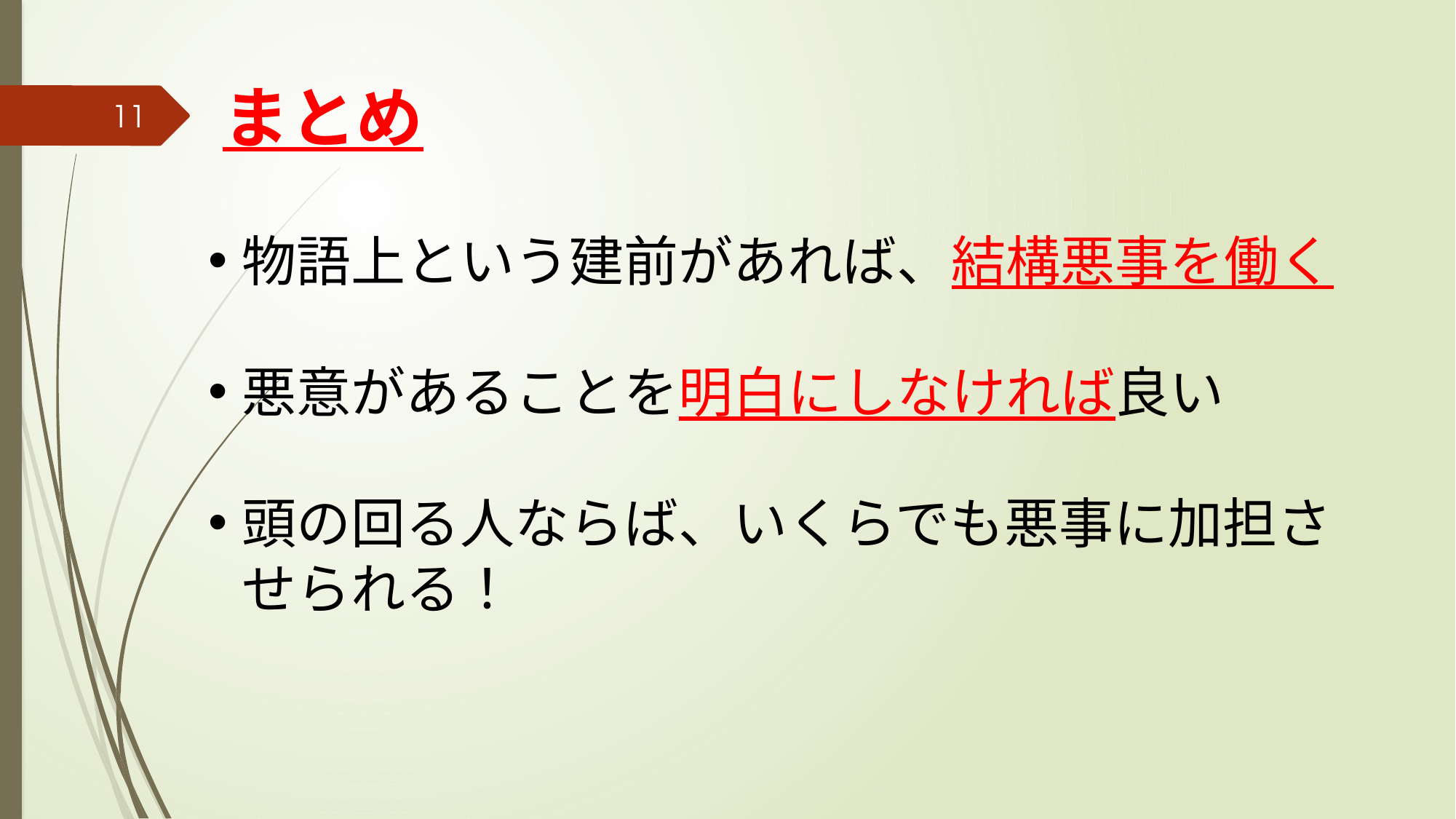

まとめ
11
物語上という建前があれば、結構悪事を働く

悪意があることを明白にしなければ良い

頭の回る人ならば、いくらでも悪事に加担させられる！